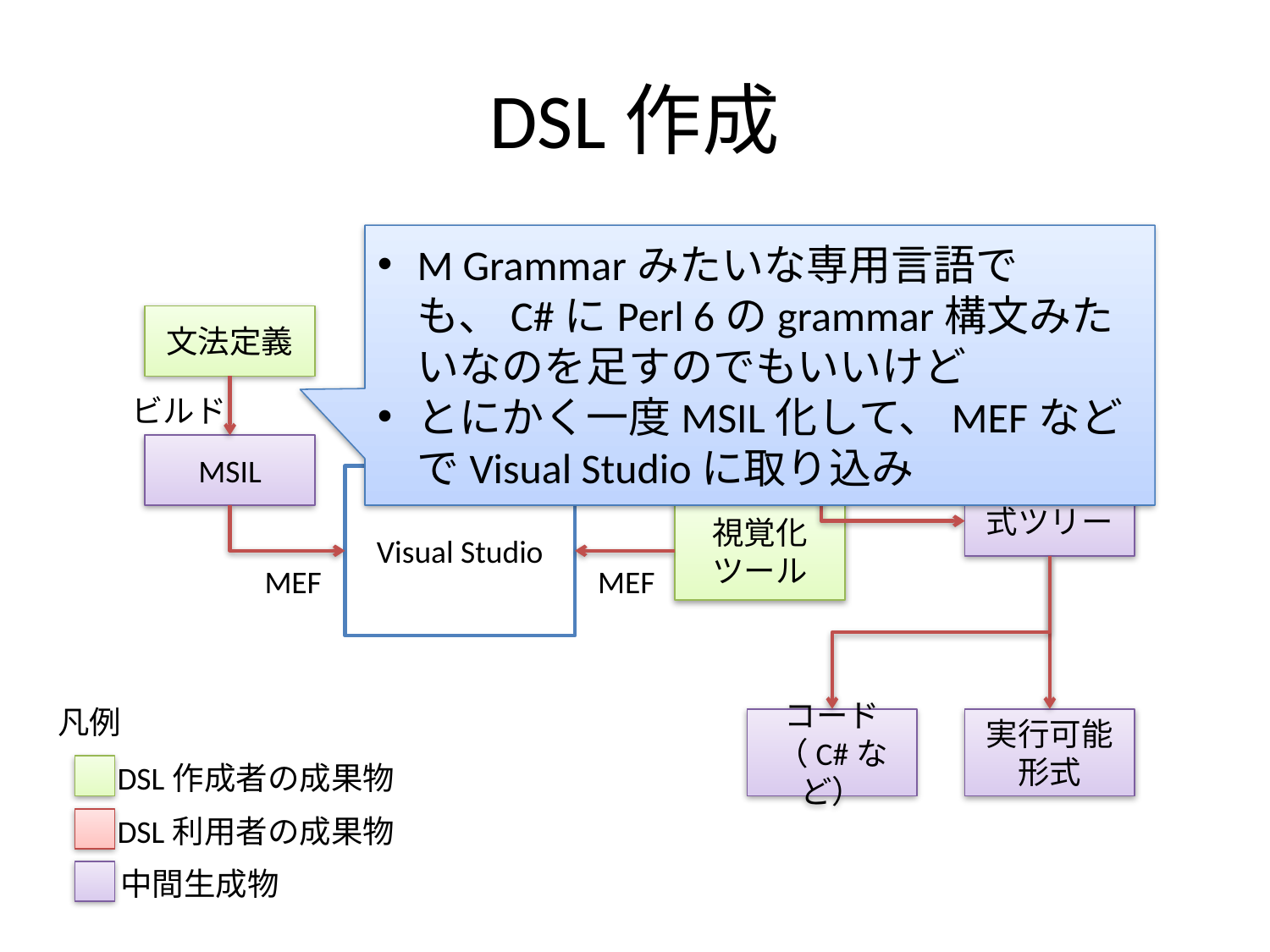

# DSL作成
M Grammarみたいな専用言語でも、C#にPerl 6のgrammar構文みたいなのを足すのでもいいけど
とにかく一度MSIL化して、MEFなどでVisual Studioに取り込み
文法定義
視覚化した
DSL記述
テキストベースDSL記述
ビルド
MSIL
Visual Studio
式ツリー
視覚化ツール
MEF
MEF
凡例
コード
（C#など）
実行可能形式
DSL作成者の成果物

DSL利用者の成果物

中間生成物